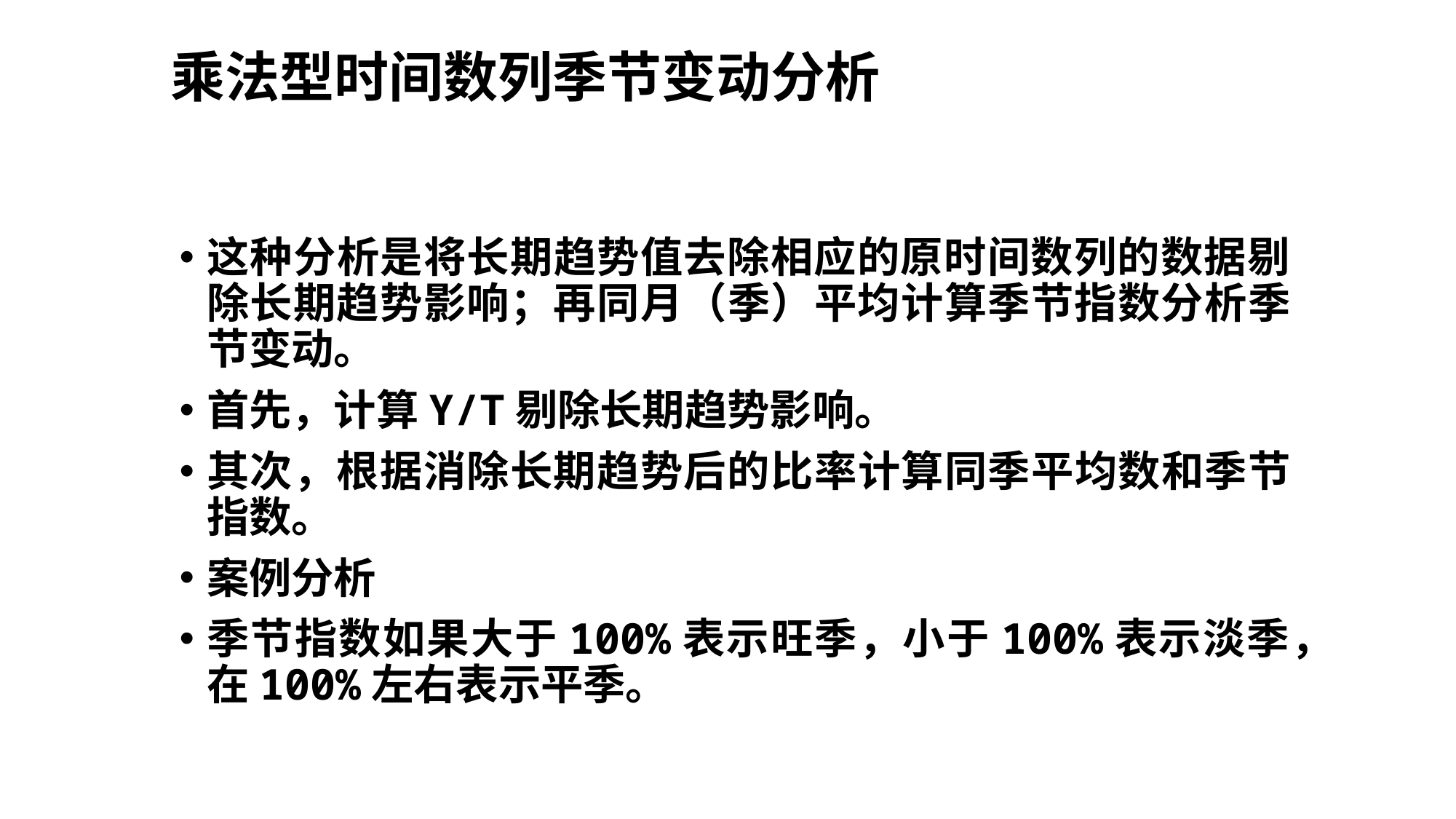

# 乘法型时间数列季节变动分析
这种分析是将长期趋势值去除相应的原时间数列的数据剔除长期趋势影响；再同月（季）平均计算季节指数分析季节变动。
首先，计算Y/T剔除长期趋势影响。
其次，根据消除长期趋势后的比率计算同季平均数和季节指数。
案例分析
季节指数如果大于100%表示旺季，小于100%表示淡季，在100%左右表示平季。